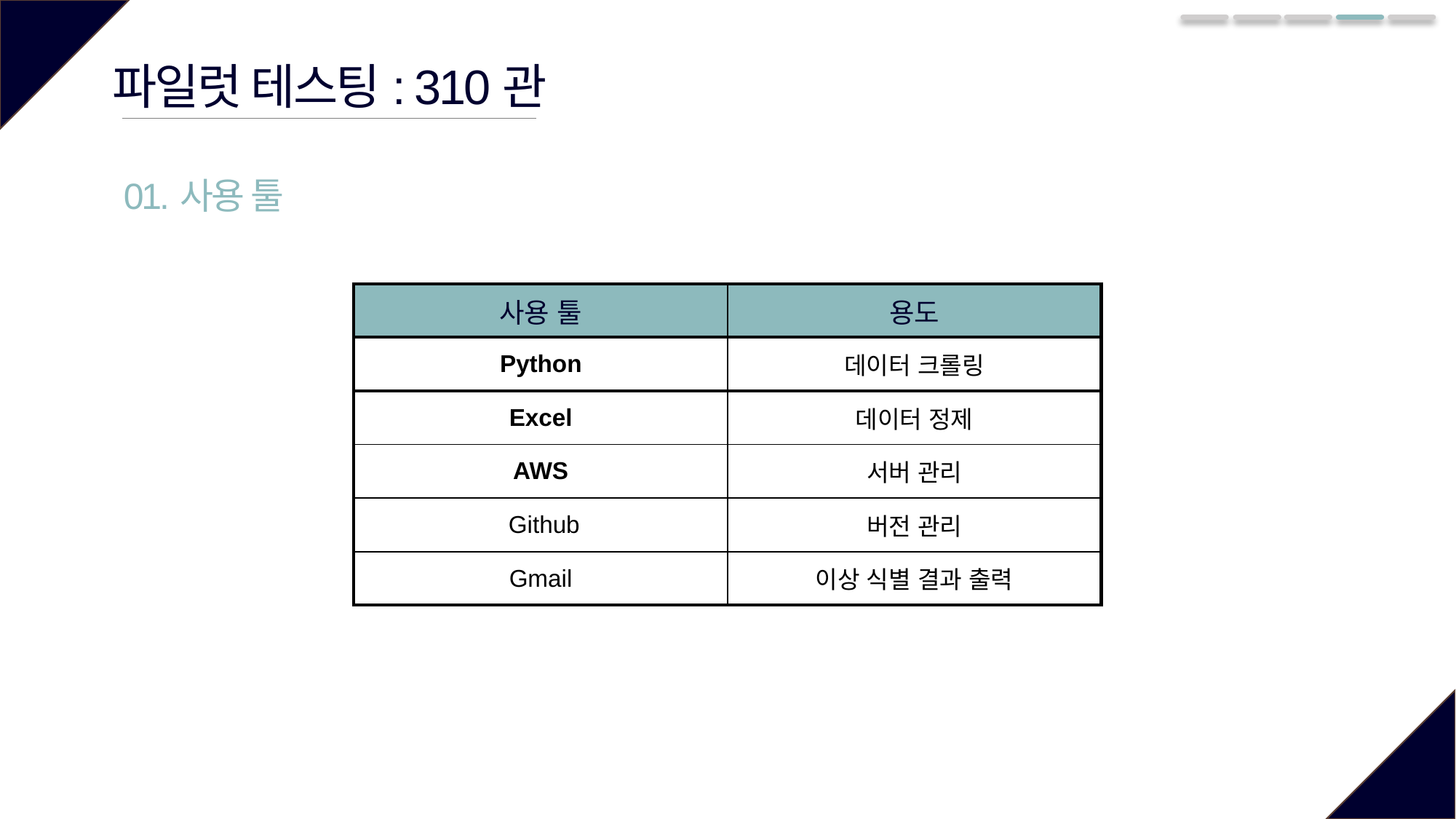

파일럿 테스팅: 310관
01.
사용 툴
| 사용 툴 | 용도 |
| --- | --- |
| Python | 데이터 크롤링 |
| Excel | 데이터 정제 |
| AWS | 서버 관리 |
| Github | 버전 관리 |
| Gmail | 이상 식별 결과 출력 |